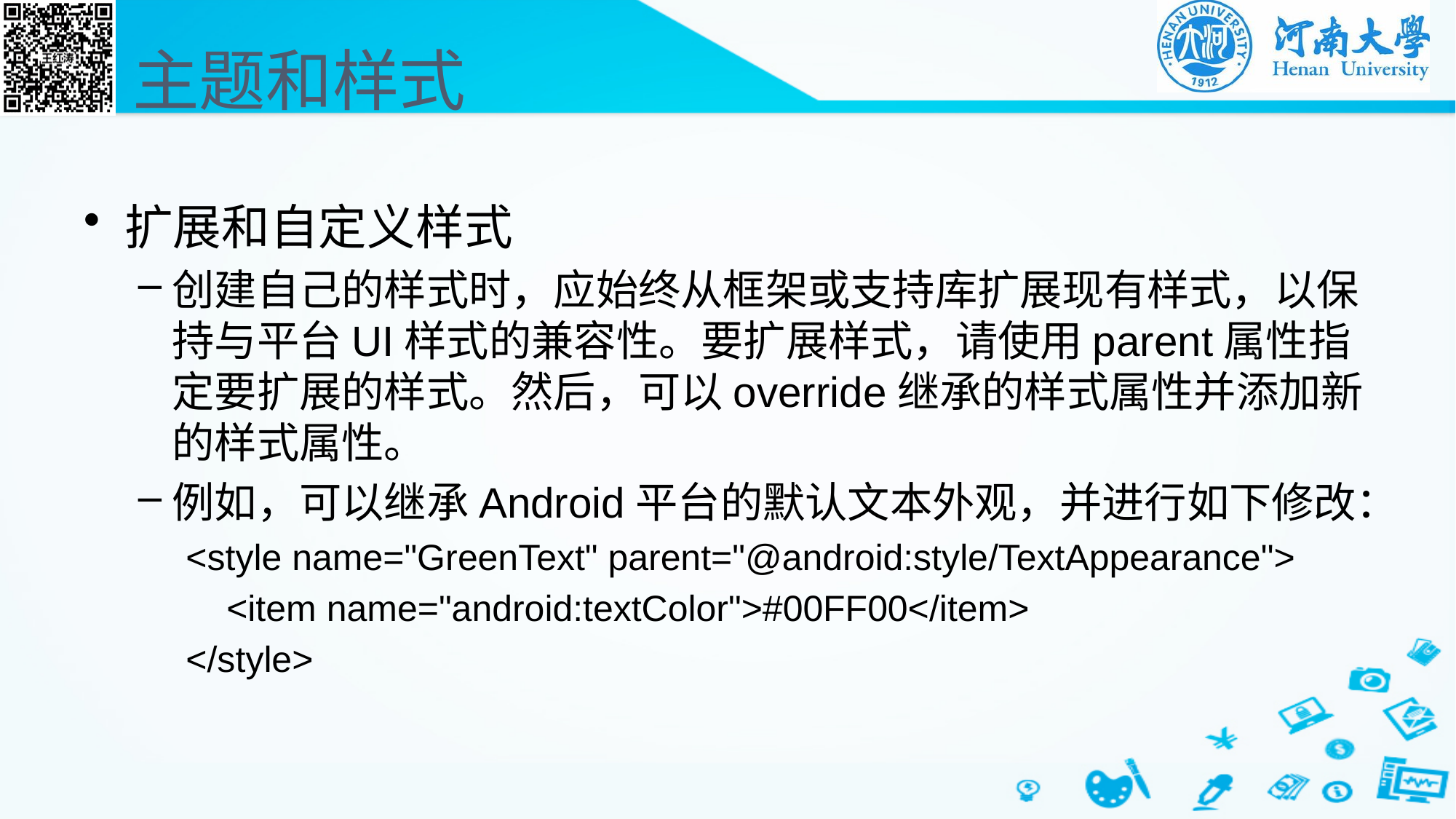

# 主题和样式
扩展和自定义样式
创建自己的样式时，应始终从框架或支持库扩展现有样式，以保持与平台UI样式的兼容性。要扩展样式，请使用parent属性指定要扩展的样式。然后，可以override继承的样式属性并添加新的样式属性。
例如，可以继承Android平台的默认文本外观，并进行如下修改：
<style name="GreenText" parent="@android:style/TextAppearance">
    <item name="android:textColor">#00FF00</item>
</style>